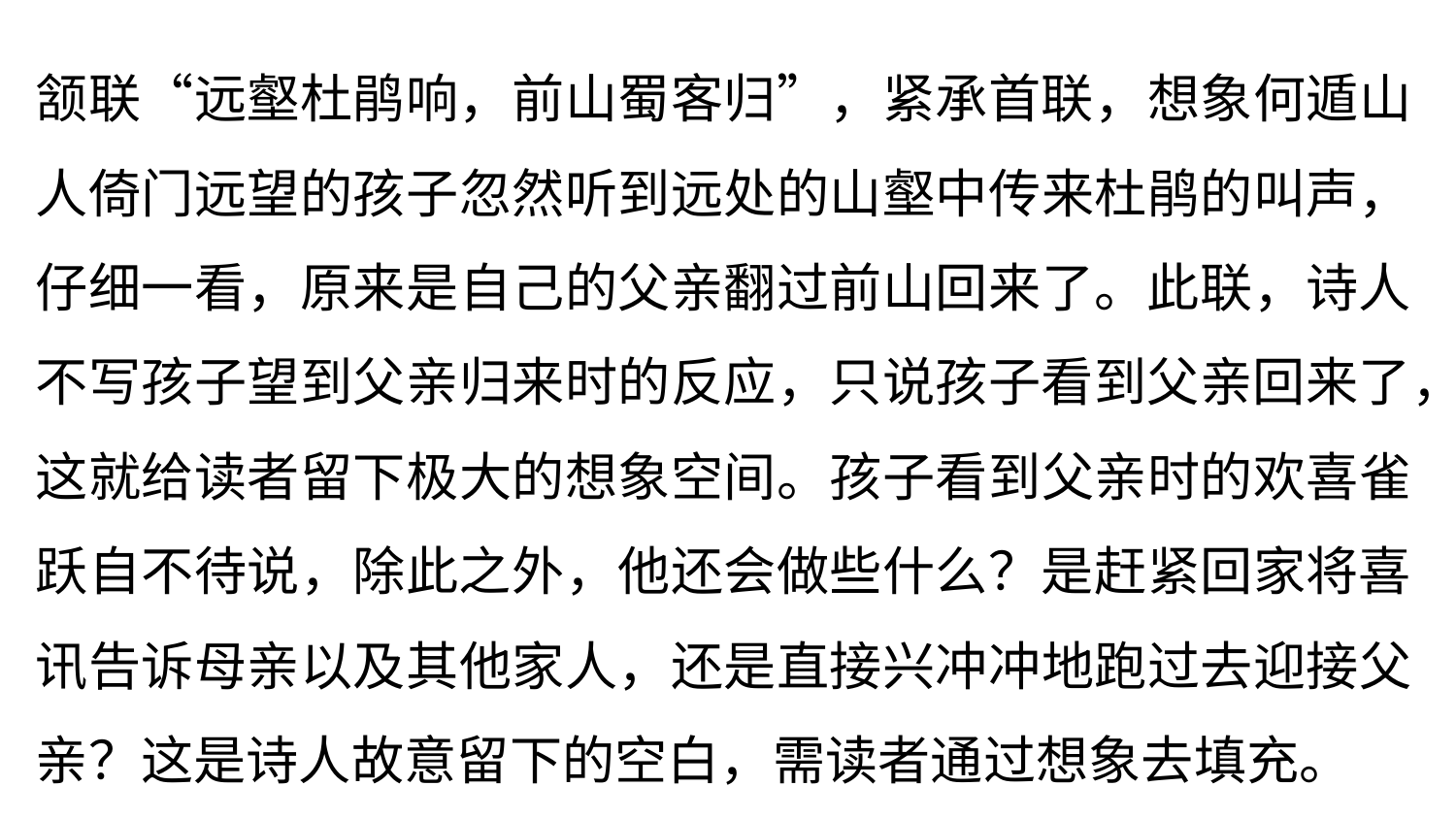

颔联“远壑杜鹃响，前山蜀客归”，紧承首联，想象何遁山人倚门远望的孩子忽然听到远处的山壑中传来杜鹃的叫声，仔细一看，原来是自己的父亲翻过前山回来了。此联，诗人不写孩子望到父亲归来时的反应，只说孩子看到父亲回来了，这就给读者留下极大的想象空间。孩子看到父亲时的欢喜雀跃自不待说，除此之外，他还会做些什么？是赶紧回家将喜讯告诉母亲以及其他家人，还是直接兴冲冲地跑过去迎接父亲？这是诗人故意留下的空白，需读者通过想象去填充。